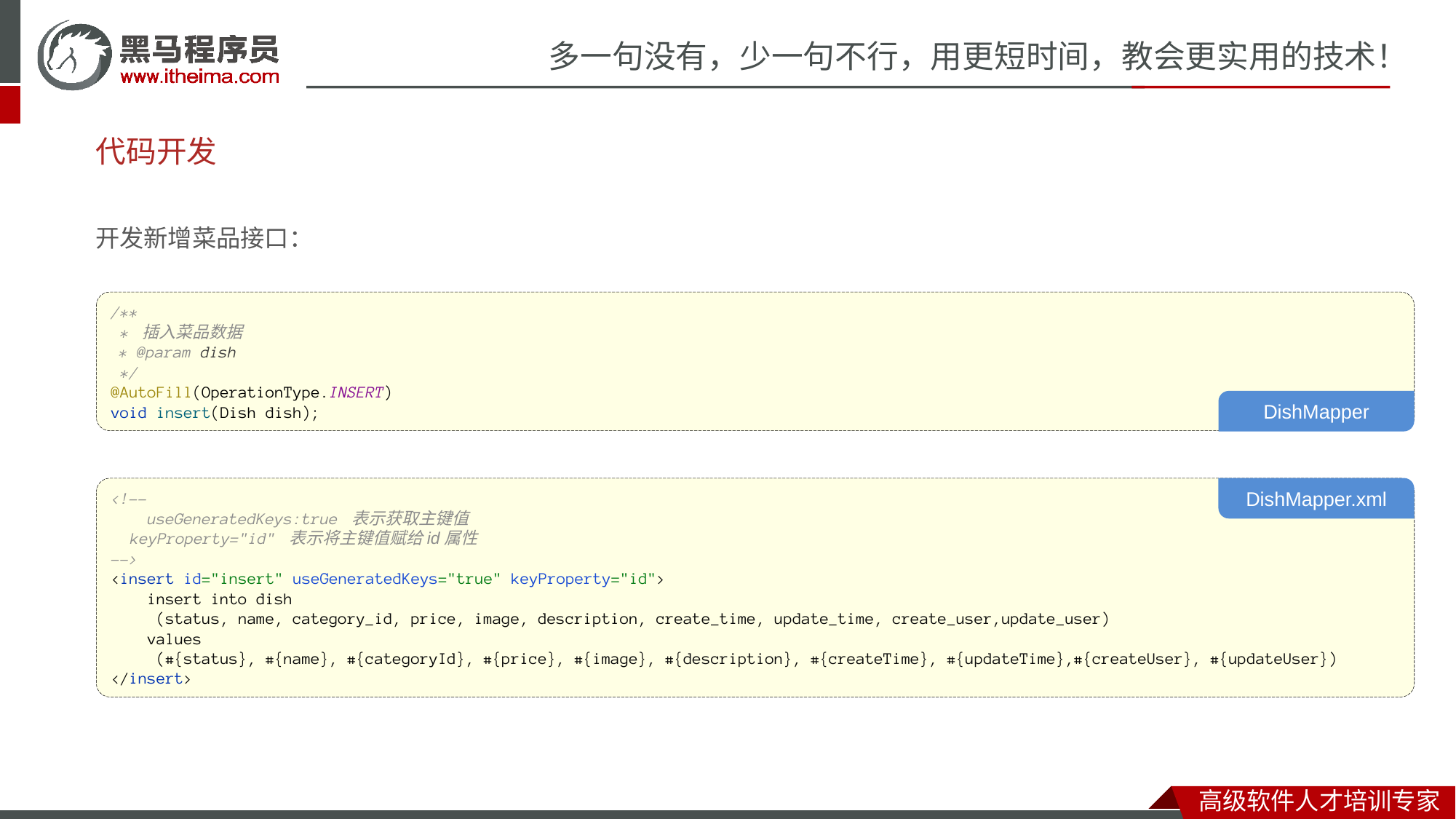

# 代码开发
开发新增菜品接口：
/**
 * 插入菜品数据
 * @param dish
 */
@AutoFill(OperationType.INSERT)
void insert(Dish dish);
DishMapper
<!--
    useGeneratedKeys:true 表示获取主键值
    keyProperty="id" 表示将主键值赋给id属性
-->
<insert id="insert" useGeneratedKeys="true" keyProperty="id">
    insert into dish
     (status, name, category_id, price, image, description, create_time, update_time, create_user,update_user)
    values
     (#{status}, #{name}, #{categoryId}, #{price}, #{image}, #{description}, #{createTime}, #{updateTime},#{createUser}, #{updateUser})
</insert>
DishMapper.xml